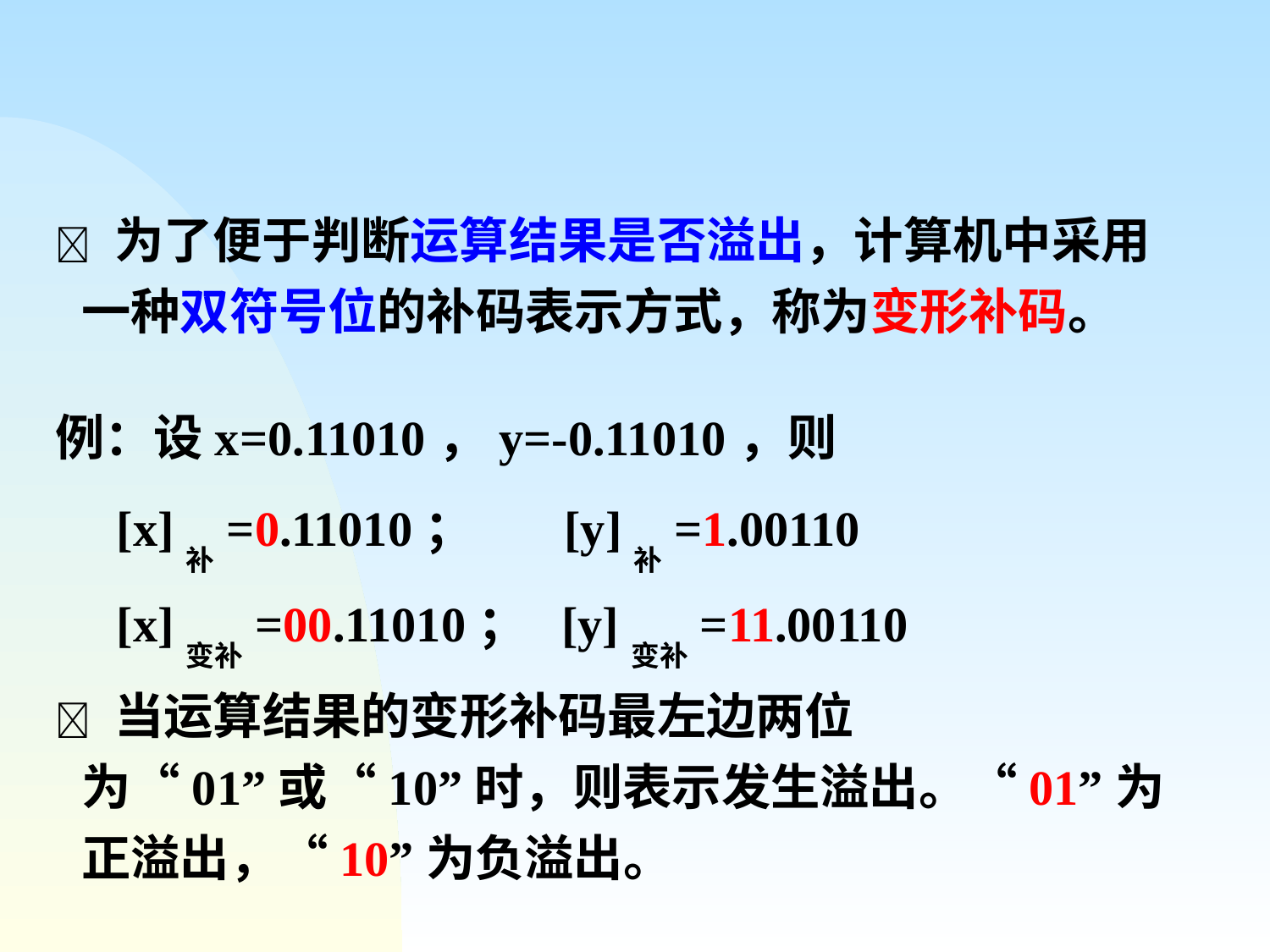

•  为了便于判断运算结果是否溢出，计算机中采用一种双符号位的补码表示方式，称为变形补码。
例：设x=0.11010，y=-0.11010，则
     [x]补=0.11010；       [y]补=1.00110
     [x]变补=00.11010；  [y]变补=11.00110
•  当运算结果的变形补码最左边两位为“01”或“10”时，则表示发生溢出。“01”为正溢出，“10”为负溢出。
37